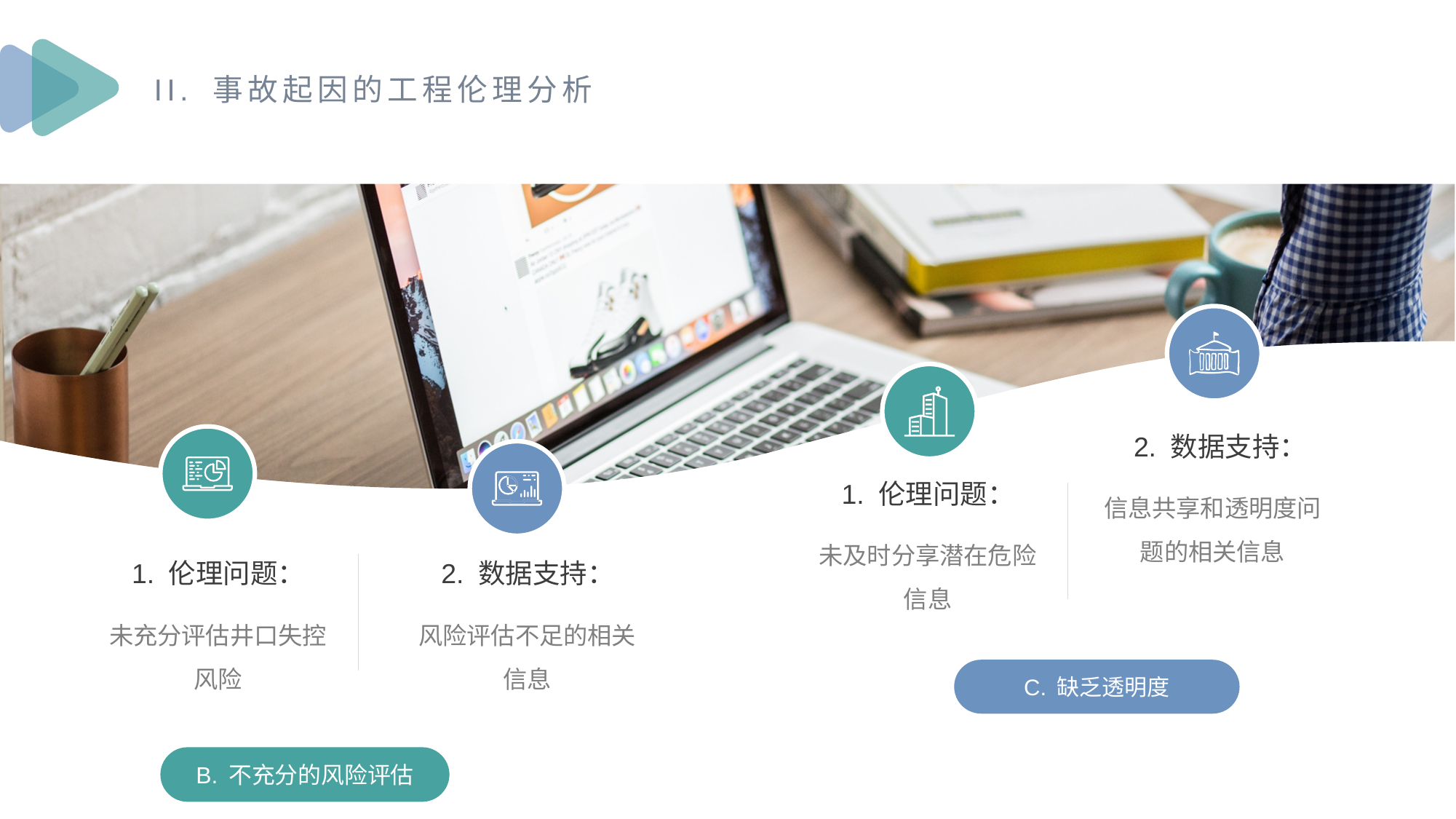

II. 事故起因的工程伦理分析

2. 数据支持：
信息共享和透明度问题的相关信息

1. 伦理问题：
未及时分享潜在危险信息

1. 伦理问题：
未充分评估井口失控风险

2. 数据支持：
风险评估不足的相关信息
C. 缺乏透明度
B. 不充分的风险评估